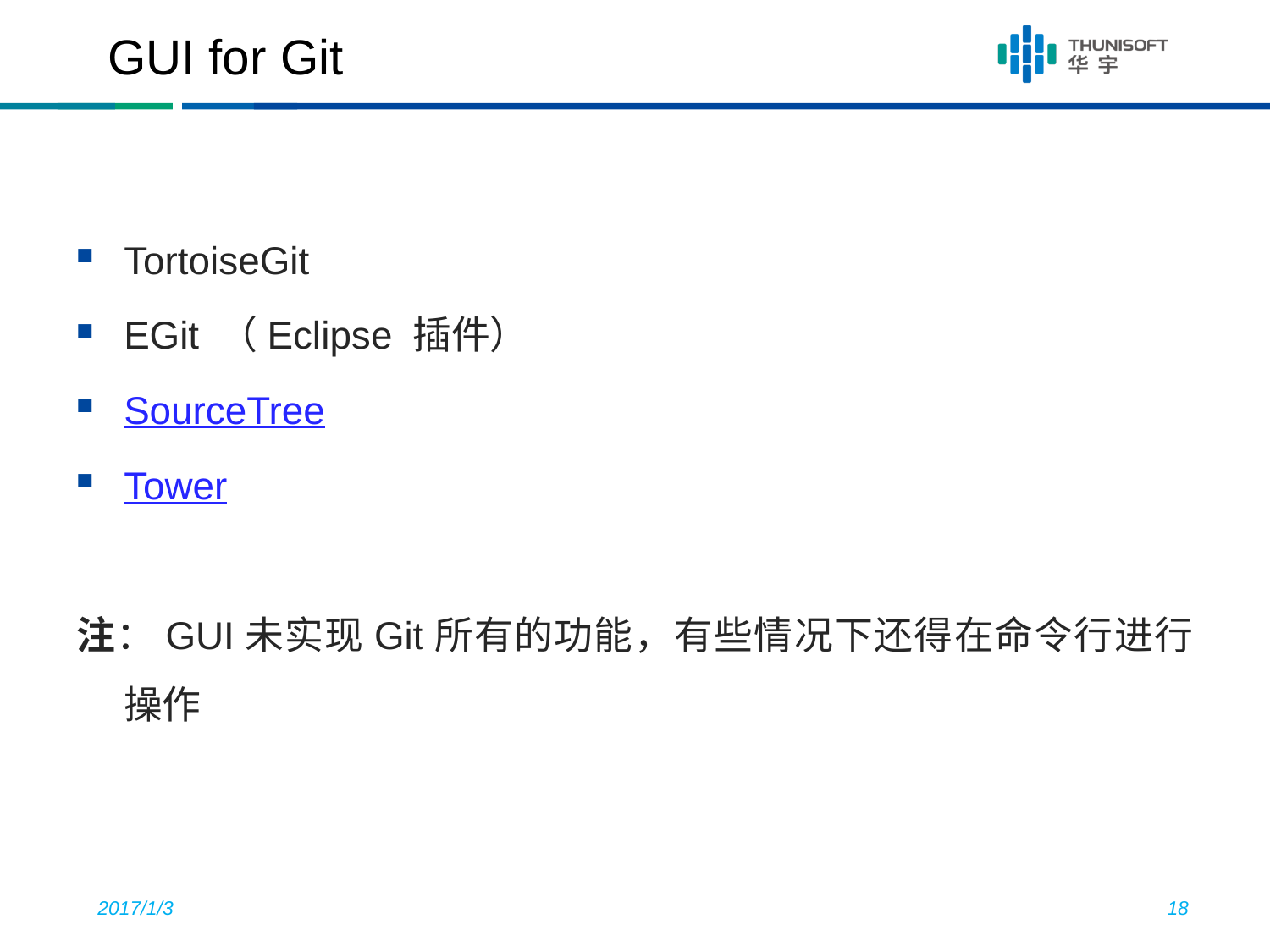

# GUI for Git
TortoiseGit
EGit （Eclipse 插件）
SourceTree
Tower

注：GUI未实现Git所有的功能，有些情况下还得在命令行进行操作
2017/1/3
18